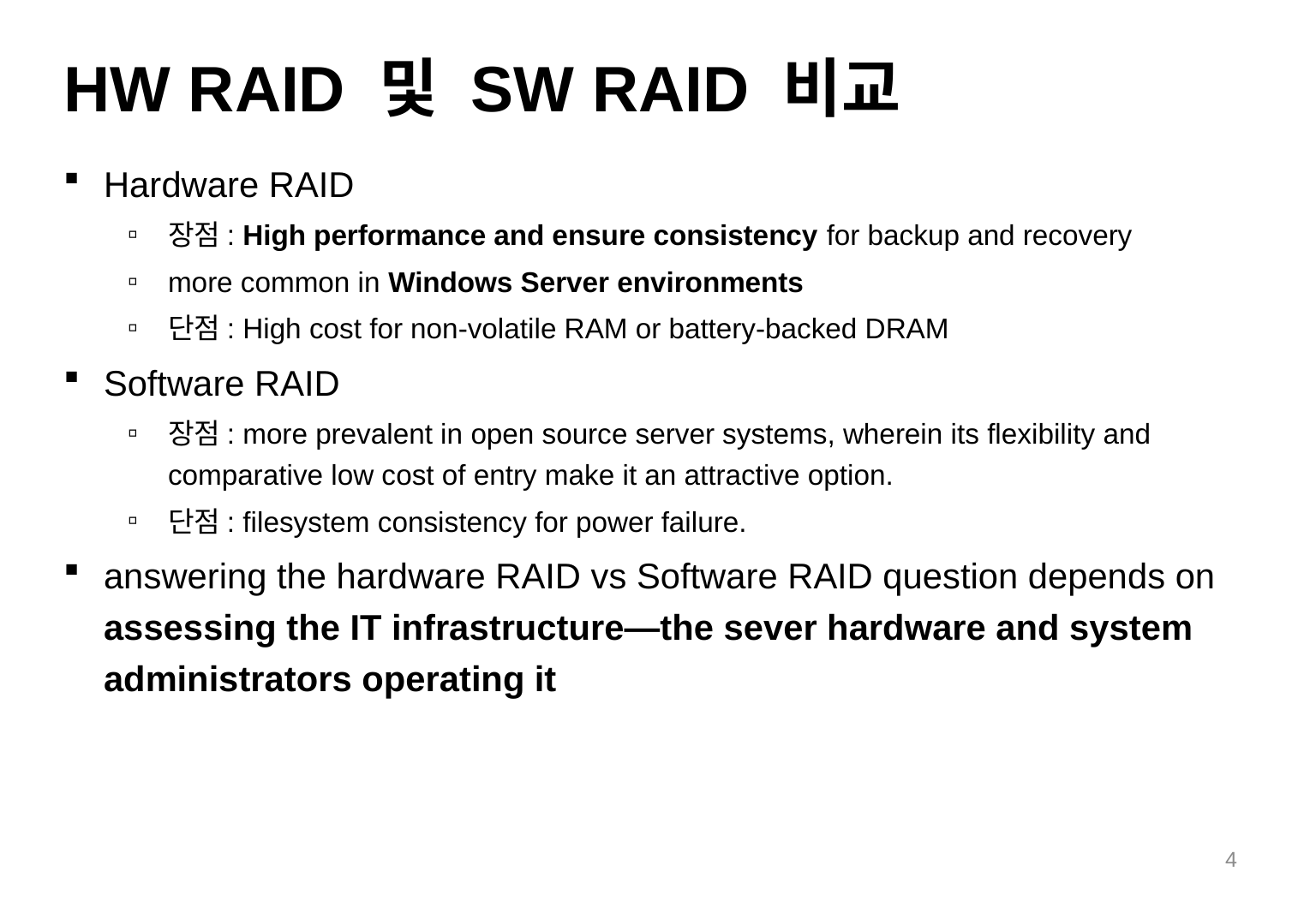

# HW RAID 및 SW RAID 비교
Hardware RAID
장점: High performance and ensure consistency for backup and recovery
more common in Windows Server environments
단점: High cost for non-volatile RAM or battery-backed DRAM
Software RAID
장점: more prevalent in open source server systems, wherein its flexibility and comparative low cost of entry make it an attractive option.
단점: filesystem consistency for power failure.
answering the hardware RAID vs Software RAID question depends on assessing the IT infrastructure—the sever hardware and system administrators operating it
4